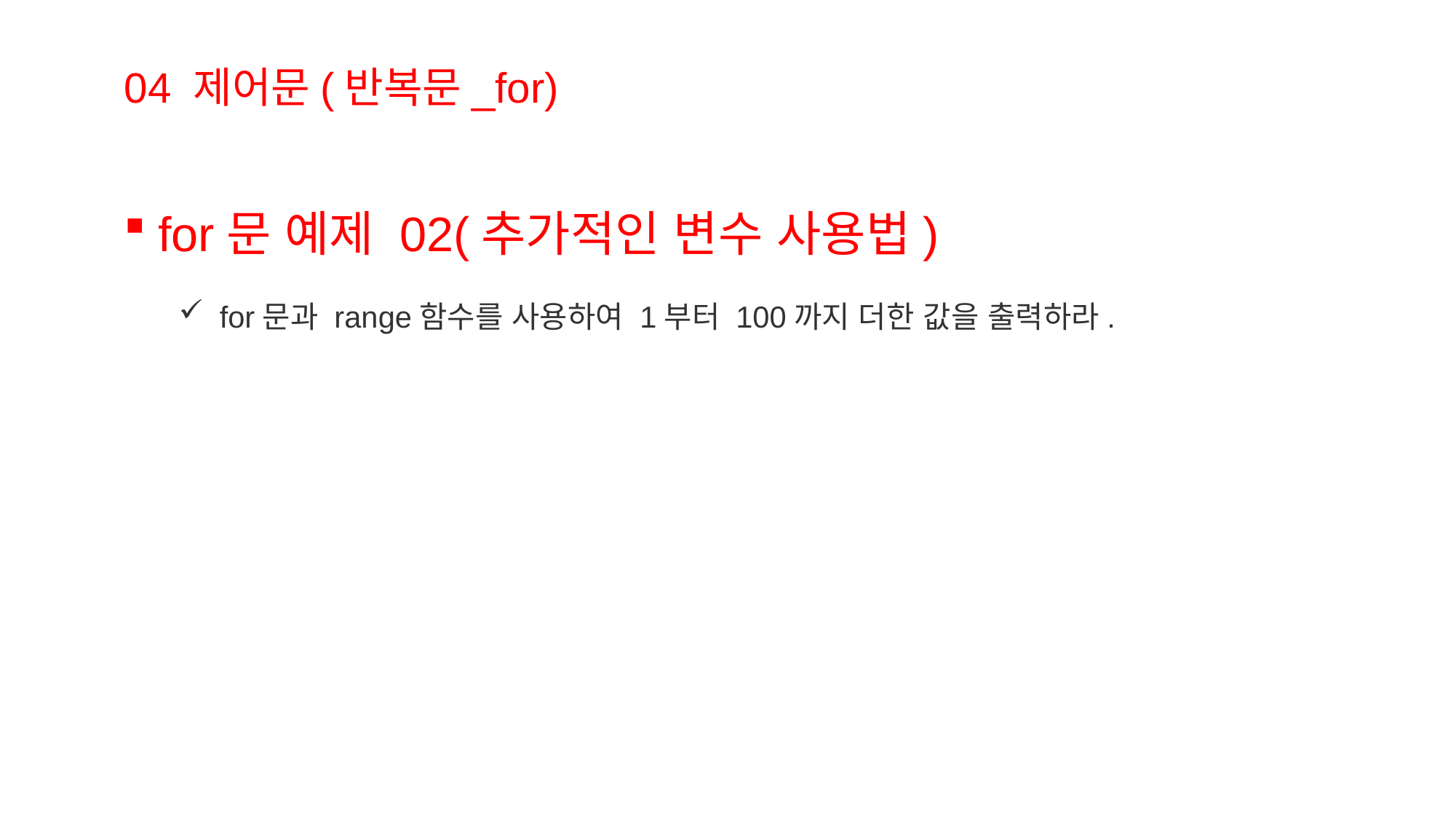

04 제어문(반복문_for)
for문 예제 02(추가적인 변수 사용법)
for문과 range함수를 사용하여 1부터 100까지 더한 값을 출력하라.